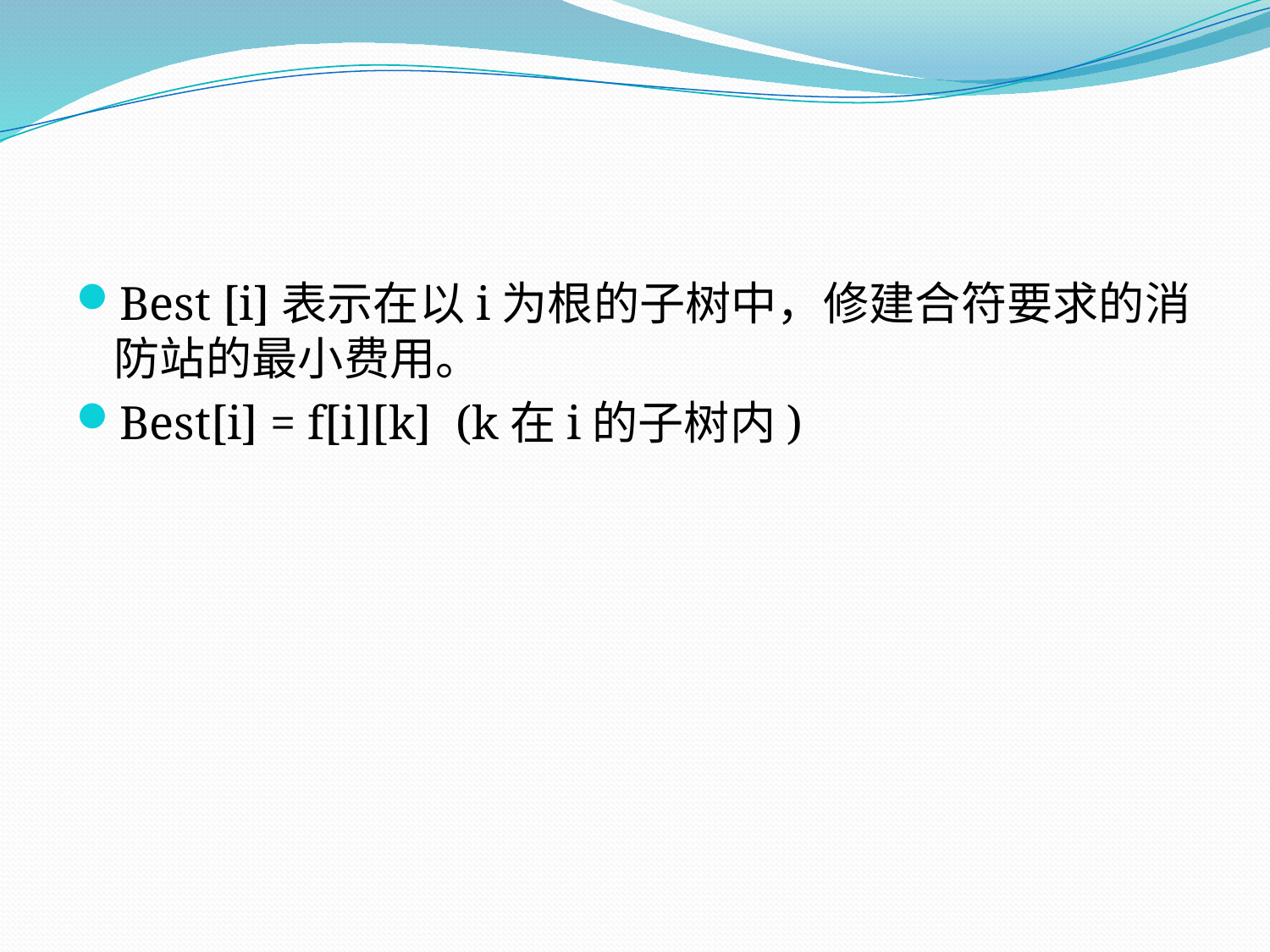

#
Best [i]表示在以i为根的子树中，修建合符要求的消防站的最小费用。
Best[i] = f[i][k]  (k在i的子树内)